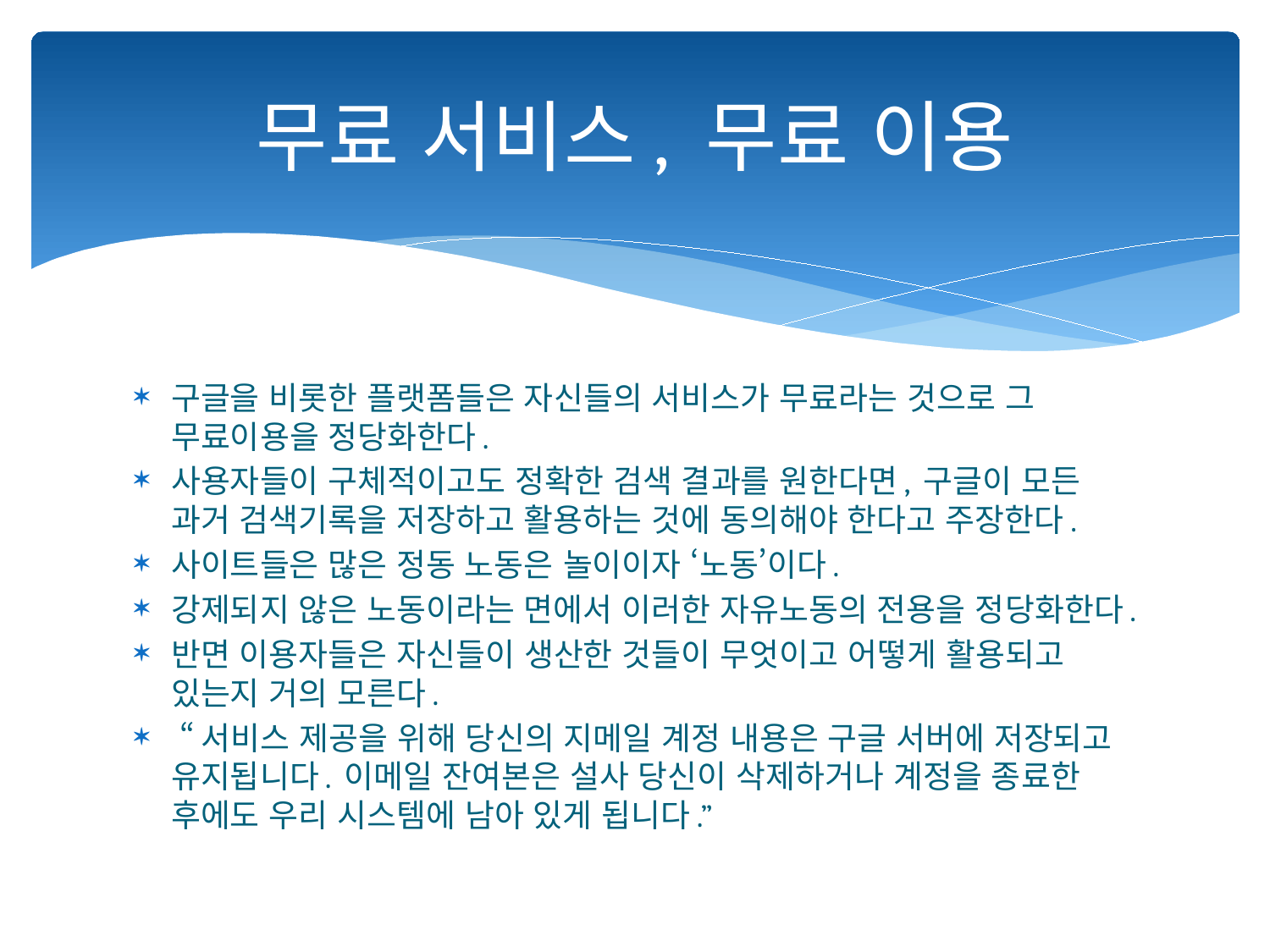

# 무료 서비스, 무료 이용
구글을 비롯한 플랫폼들은 자신들의 서비스가 무료라는 것으로 그 무료이용을 정당화한다.
사용자들이 구체적이고도 정확한 검색 결과를 원한다면, 구글이 모든 과거 검색기록을 저장하고 활용하는 것에 동의해야 한다고 주장한다.
사이트들은 많은 정동 노동은 놀이이자 ‘노동’이다.
강제되지 않은 노동이라는 면에서 이러한 자유노동의 전용을 정당화한다.
반면 이용자들은 자신들이 생산한 것들이 무엇이고 어떻게 활용되고 있는지 거의 모른다.
 “서비스 제공을 위해 당신의 지메일 계정 내용은 구글 서버에 저장되고 유지됩니다. 이메일 잔여본은 설사 당신이 삭제하거나 계정을 종료한 후에도 우리 시스템에 남아 있게 됩니다.”